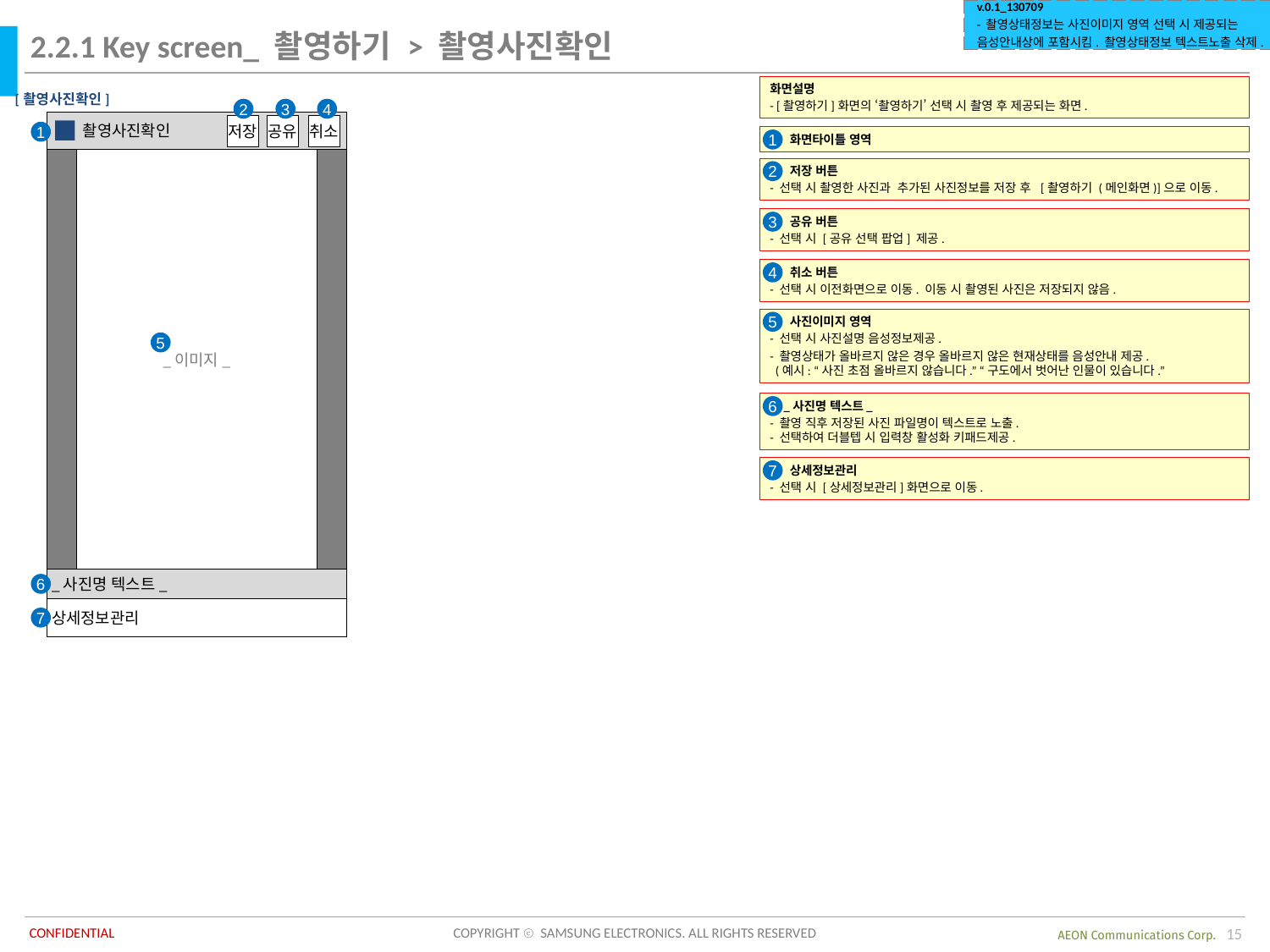

| v.0.1\_130709 - 촬영상태정보는 사진이미지 영역 선택 시 제공되는 음성안내상에 포함시킴. 촬영상태정보 텍스트노출 삭제. |
| --- |
2.2.1 Key screen_ 촬영하기 > 촬영사진확인
화면설명
- [촬영하기]화면의 ‘촬영하기’ 선택 시 촬영 후 제공되는 화면.
[촬영사진확인]
2
3
4

         촬영사진확인

저장
공유
취소

_이미지_
_사진명 텍스트_
상세정보관리
1
     화면타이틀 영역
1
     저장 버튼
- 선택 시 촬영한 사진과  추가된 사진정보를 저장 후  [촬영하기 (메인화면)]으로 이동.
2
     공유 버튼
- 선택 시 [공유 선택 팝업] 제공.
3
     취소 버튼
- 선택 시 이전화면으로 이동. 이동 시 촬영된 사진은 저장되지 않음.
4
     사진이미지 영역
- 선택 시 사진설명 음성정보제공.
- 촬영상태가 올바르지 않은 경우 올바르지 않은 현재상태를 음성안내 제공.
  (예시: “사진 초점 올바르지 않습니다.” “구도에서 벗어난 인물이 있습니다.”
5
5
     _사진명 텍스트_
- 촬영 직후 저장된 사진 파일명이 텍스트로 노출.
- 선택하여 더블텝 시 입력창 활성화 키패드제공.
6
     상세정보관리
- 선택 시 [상세정보관리]화면으로 이동.
7
6
7
15